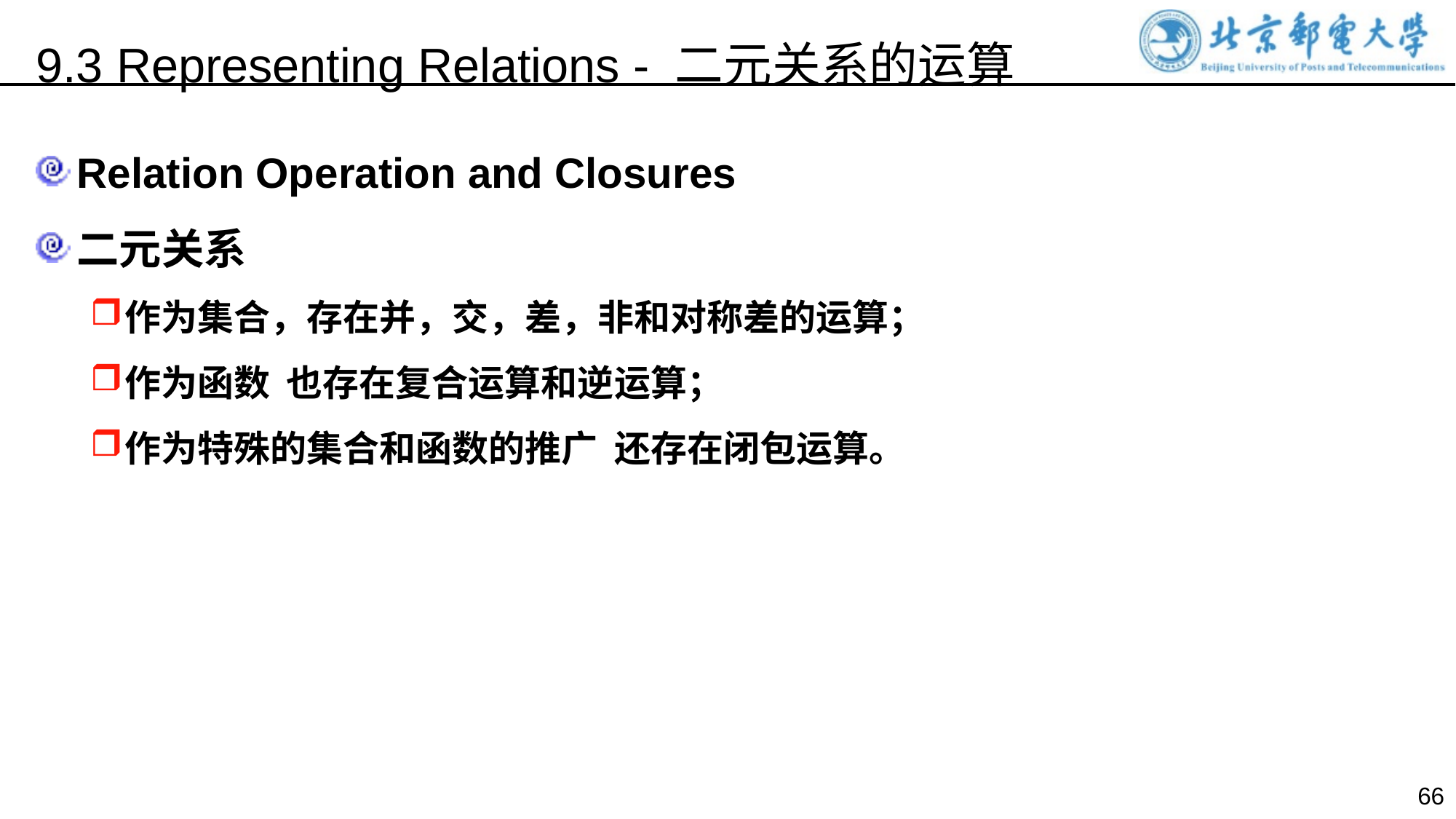

9.3 Representing Relations - 二元关系的运算
Relation Operation and Closures
二元关系
作为集合，存在并，交，差，非和对称差的运算；
作为函数  也存在复合运算和逆运算；
作为特殊的集合和函数的推广  还存在闭包运算。